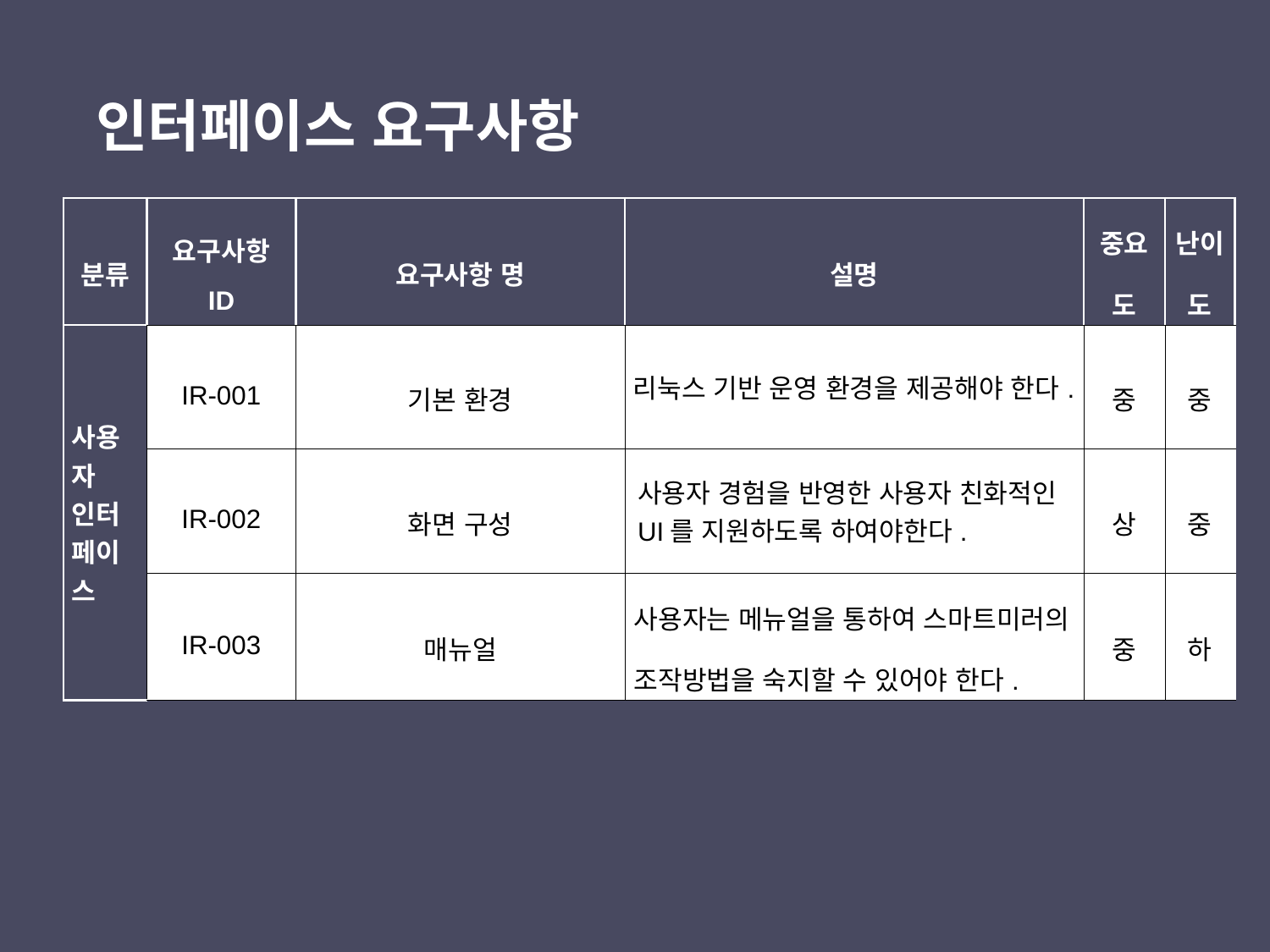

인터페이스 요구사항
| 분류 | 요구사항 ID | 요구사항 명 | 설명 | 중요도 | 난이도 |
| --- | --- | --- | --- | --- | --- |
| 사용자 인터페이스 | IR-001 | 기본 환경 | 리눅스 기반 운영 환경을 제공해야 한다. | 중 | 중 |
|  | IR-002 | 화면 구성 | 사용자 경험을 반영한 사용자 친화적인 UI를 지원하도록 하여야한다. | 상 | 중 |
|  | IR-003 | 매뉴얼 | 사용자는 메뉴얼을 통하여 스마트미러의 조작방법을 숙지할 수 있어야 한다. | 중 | 하 |